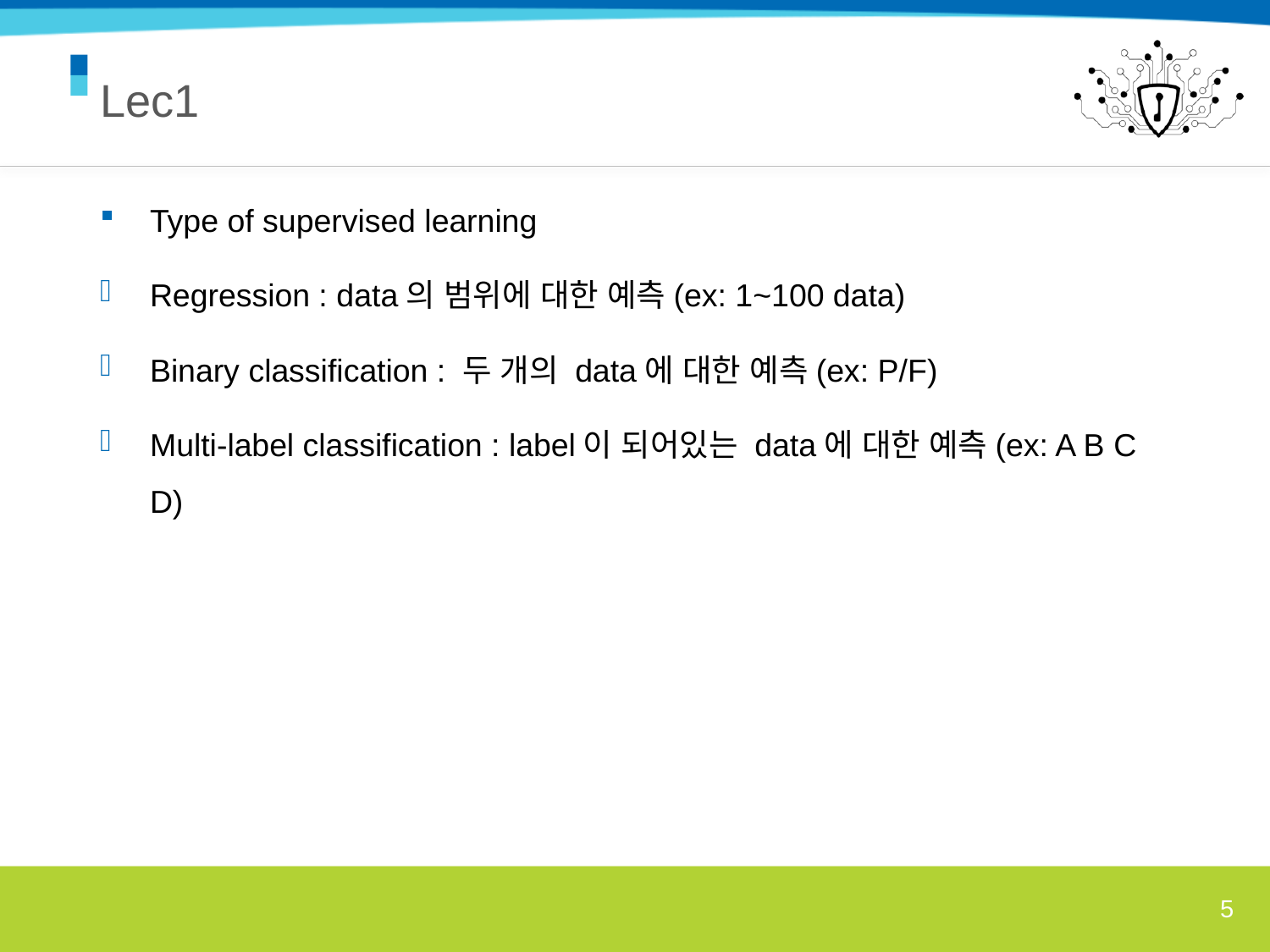

# Lec1
Type of supervised learning
Regression : data의 범위에 대한 예측(ex: 1~100 data)
Binary classification : 두 개의 data에 대한 예측(ex: P/F)
Multi-label classification : label이 되어있는 data에 대한 예측(ex: A B C D)
5